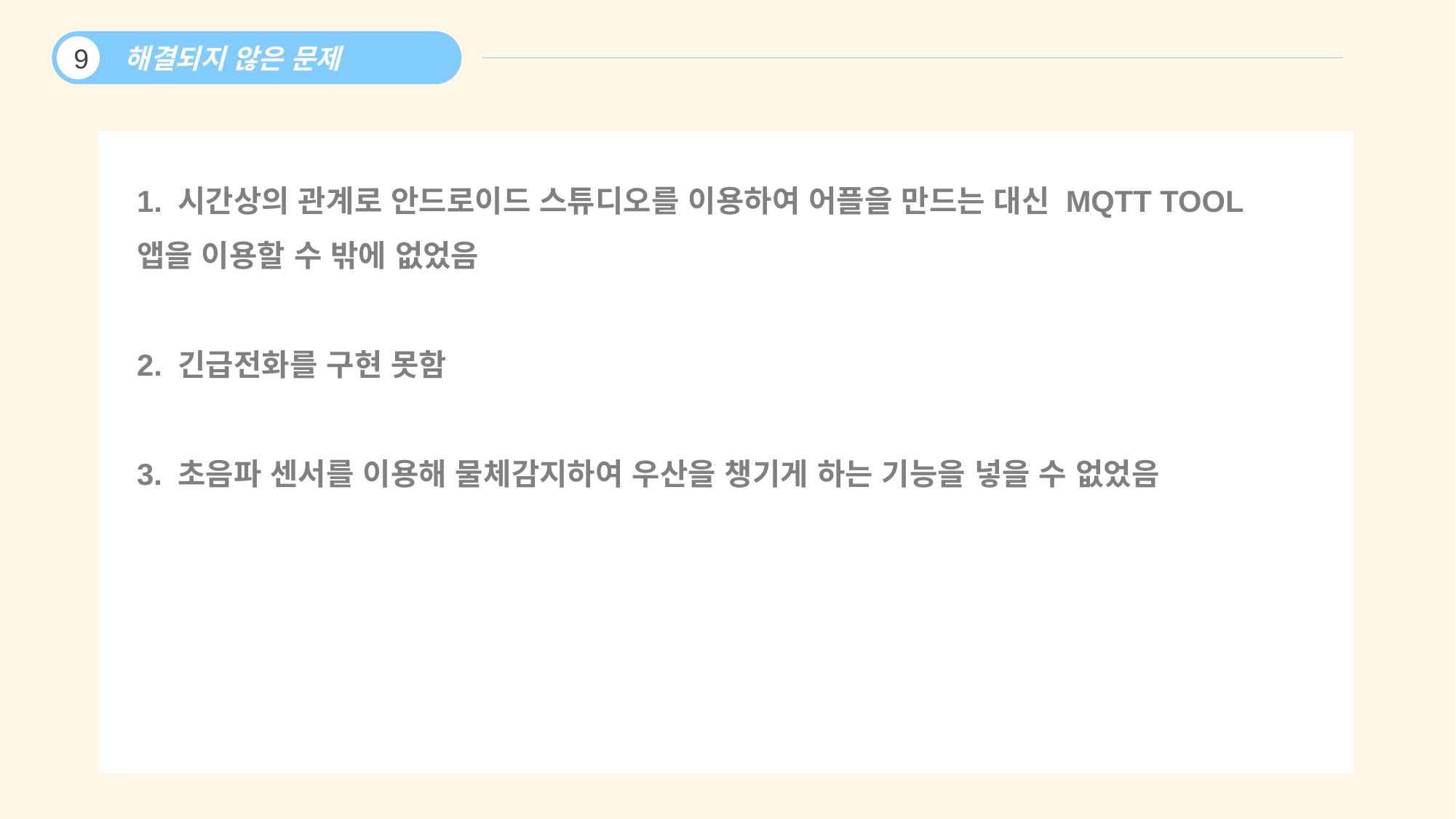

해결되지 않은 문제
9

1. 시간상의 관계로 안드로이드 스튜디오를 이용하여 어플을 만드는 대신 MQTT TOOL앱을 이용할 수 밖에 없었음

2. 긴급전화를 구현 못함

3. 초음파 센서를 이용해 물체감지하여 우산을 챙기게 하는 기능을 넣을 수 없었음